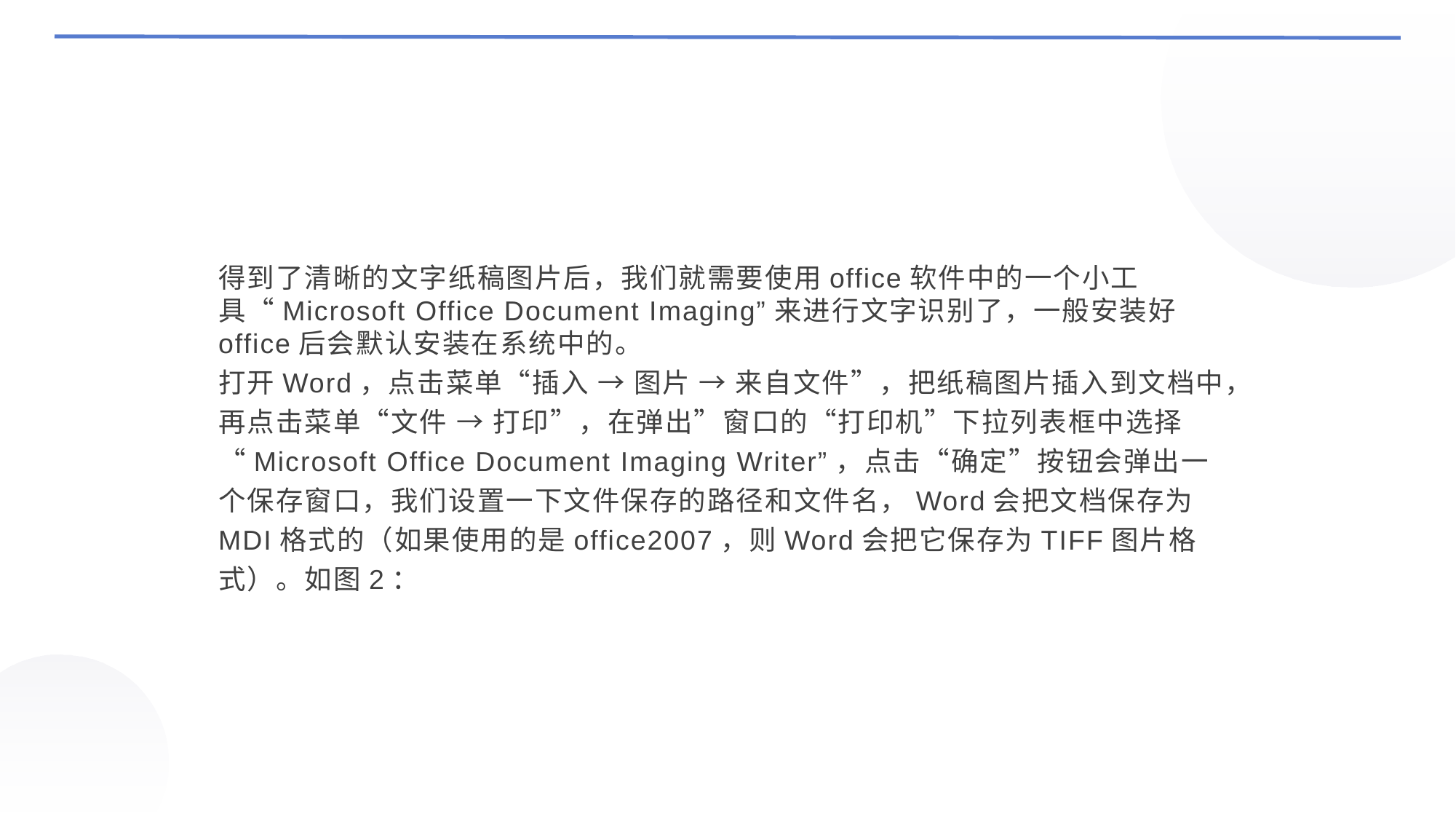

得到了清晰的文字纸稿图片后，我们就需要使用office软件中的一个小工具“Microsoft Office Document Imaging”来进行文字识别了，一般安装好office后会默认安装在系统中的。
打开Word，点击菜单“插入 → 图片 → 来自文件”，把纸稿图片插入到文档中，再点击菜单“文件 → 打印”，在弹出”窗口的“打印机”下拉列表框中选择“Microsoft Office Document Imaging Writer”，点击“确定”按钮会弹出一个保存窗口，我们设置一下文件保存的路径和文件名，Word会把文档保存为MDI格式的（如果使用的是office2007，则Word会把它保存为TIFF图片格式）。如图2：